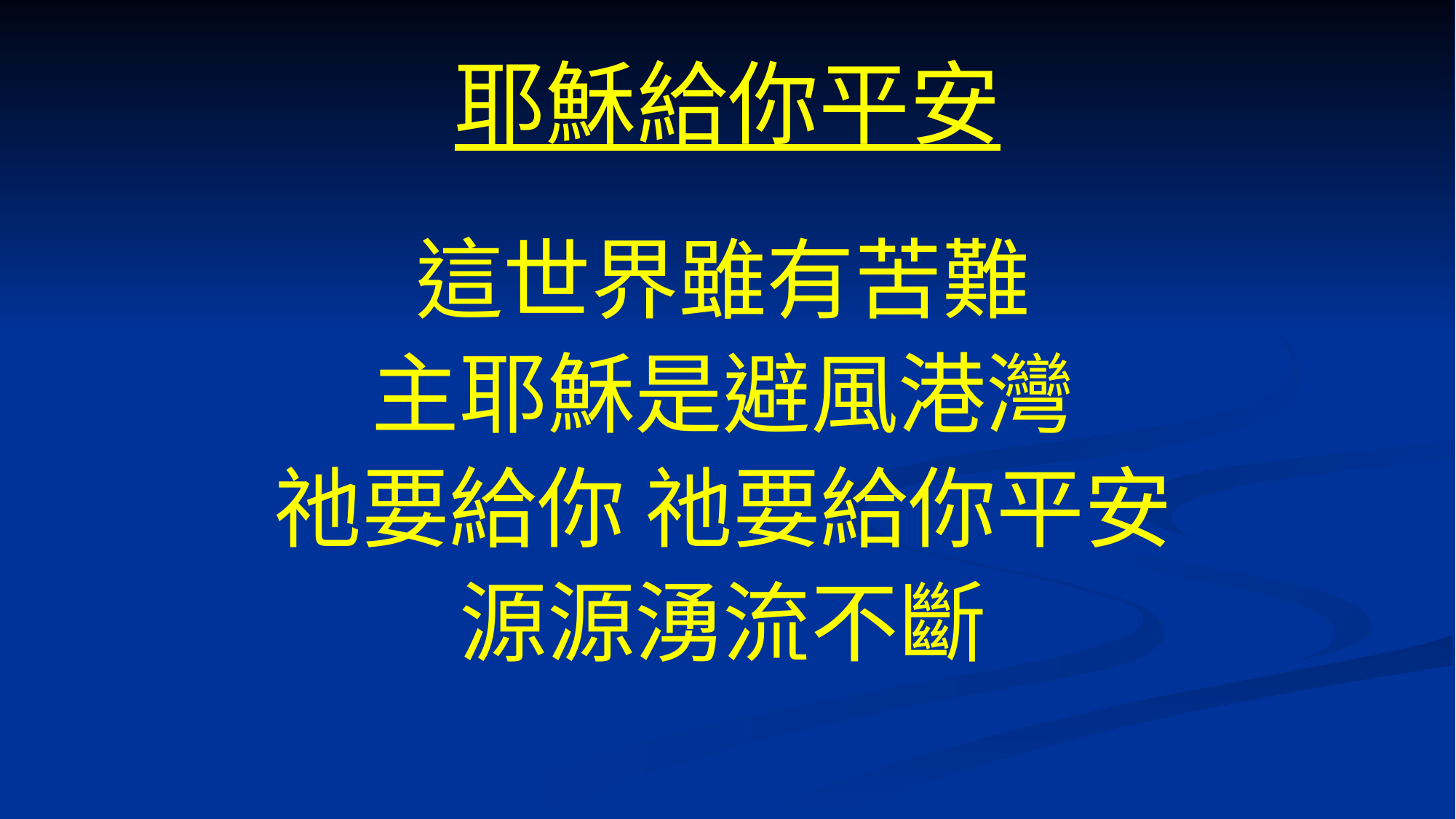

# 耶穌給你平安
這世界雖有苦難
主耶穌是避風港灣
祂要給你 祂要給你平安
源源湧流不斷